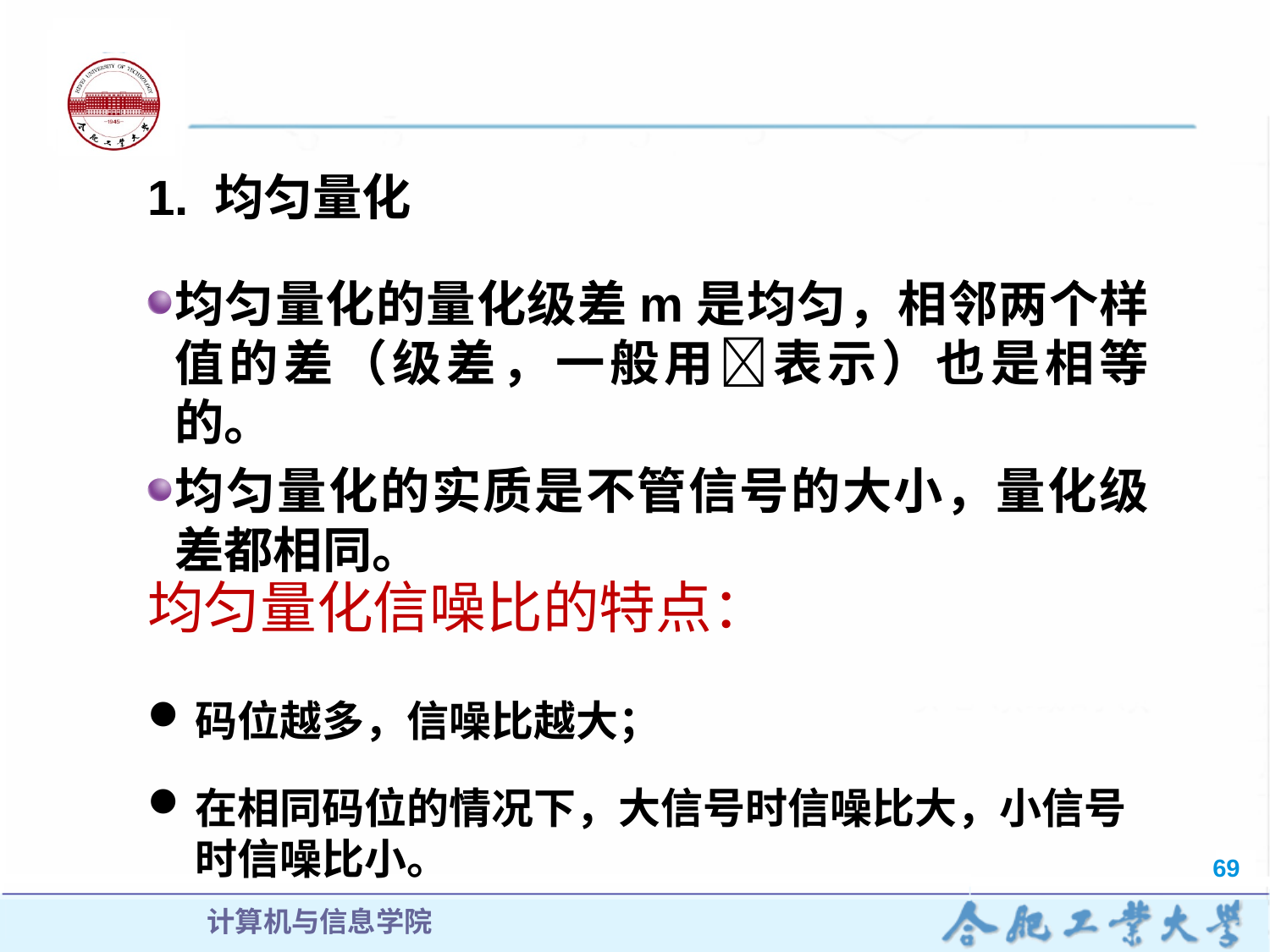

1. 均匀量化
均匀量化的量化级差m是均匀，相邻两个样值的差（级差，一般用δ表示）也是相等的。
均匀量化的实质是不管信号的大小，量化级差都相同。
均匀量化信噪比的特点：
码位越多，信噪比越大；
在相同码位的情况下，大信号时信噪比大，小信号时信噪比小。